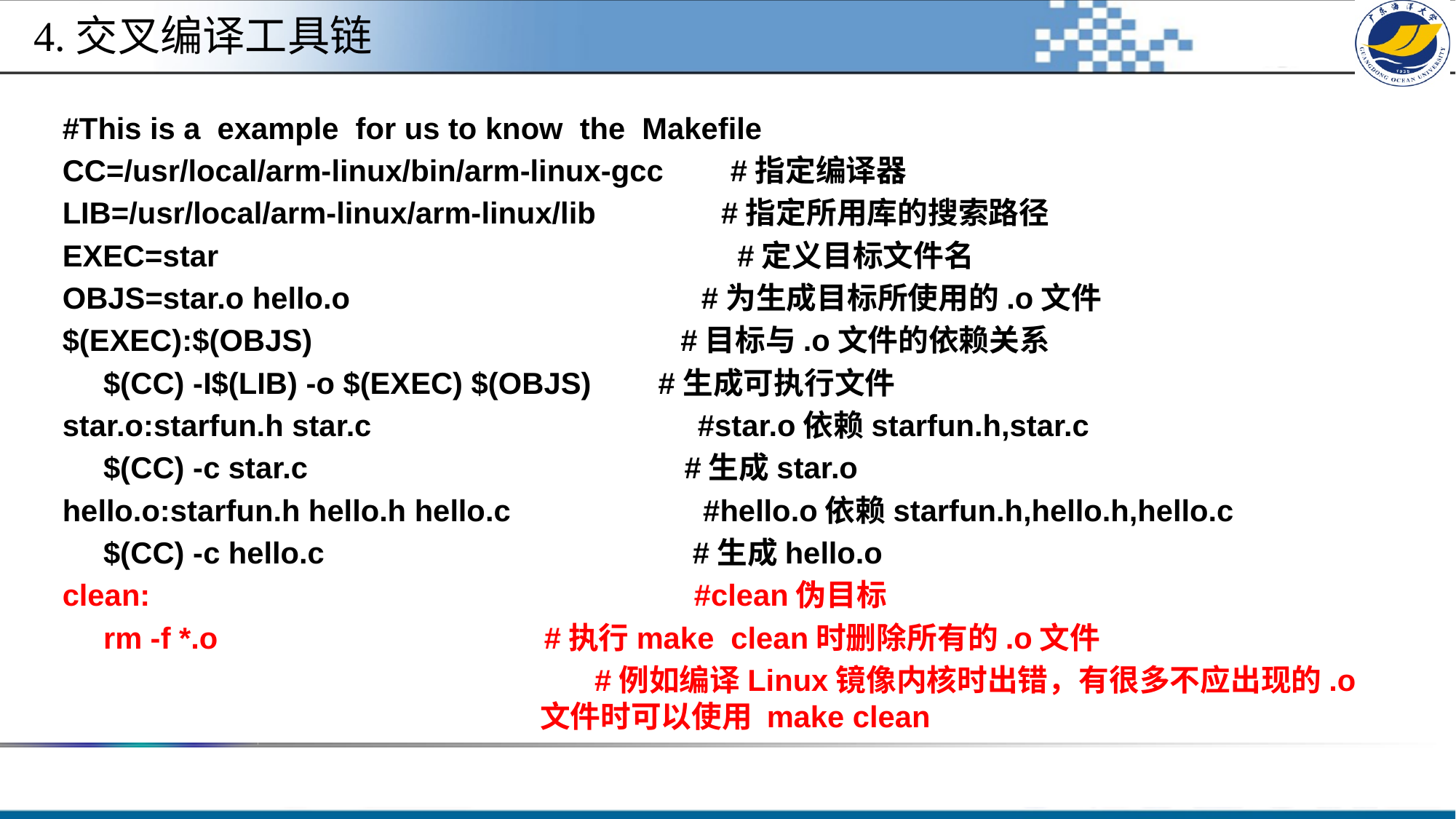

#
4.交叉编译工具链

#This is a  example  for us to know  the  Makefile
CC=/usr/local/arm-linux/bin/arm-linux-gcc        #指定编译器
LIB=/usr/local/arm-linux/arm-linux/lib               #指定所用库的搜索路径
EXEC=star                                                              #定义目标文件名
OBJS=star.o hello.o                                          #为生成目标所使用的.o文件
$(EXEC):$(OBJS)                                            #目标与.o文件的依赖关系
  	$(CC) -I$(LIB) -o $(EXEC) $(OBJS)        #生成可执行文件
star.o:starfun.h star.c                                       #star.o依赖starfun.h,star.c
	$(CC) -c star.c                                             #生成star.o
hello.o:starfun.h hello.h hello.c                       #hello.o依赖starfun.h,hello.h,hello.c
  	$(CC) -c hello.c                                            #生成hello.o
clean:                                                                 #clean伪目标
	rm -f *.o                                       #执行make  clean时删除所有的.o文件
#例如编译Linux镜像内核时出错，有很多不应出现的.o文件时可以使用 make clean